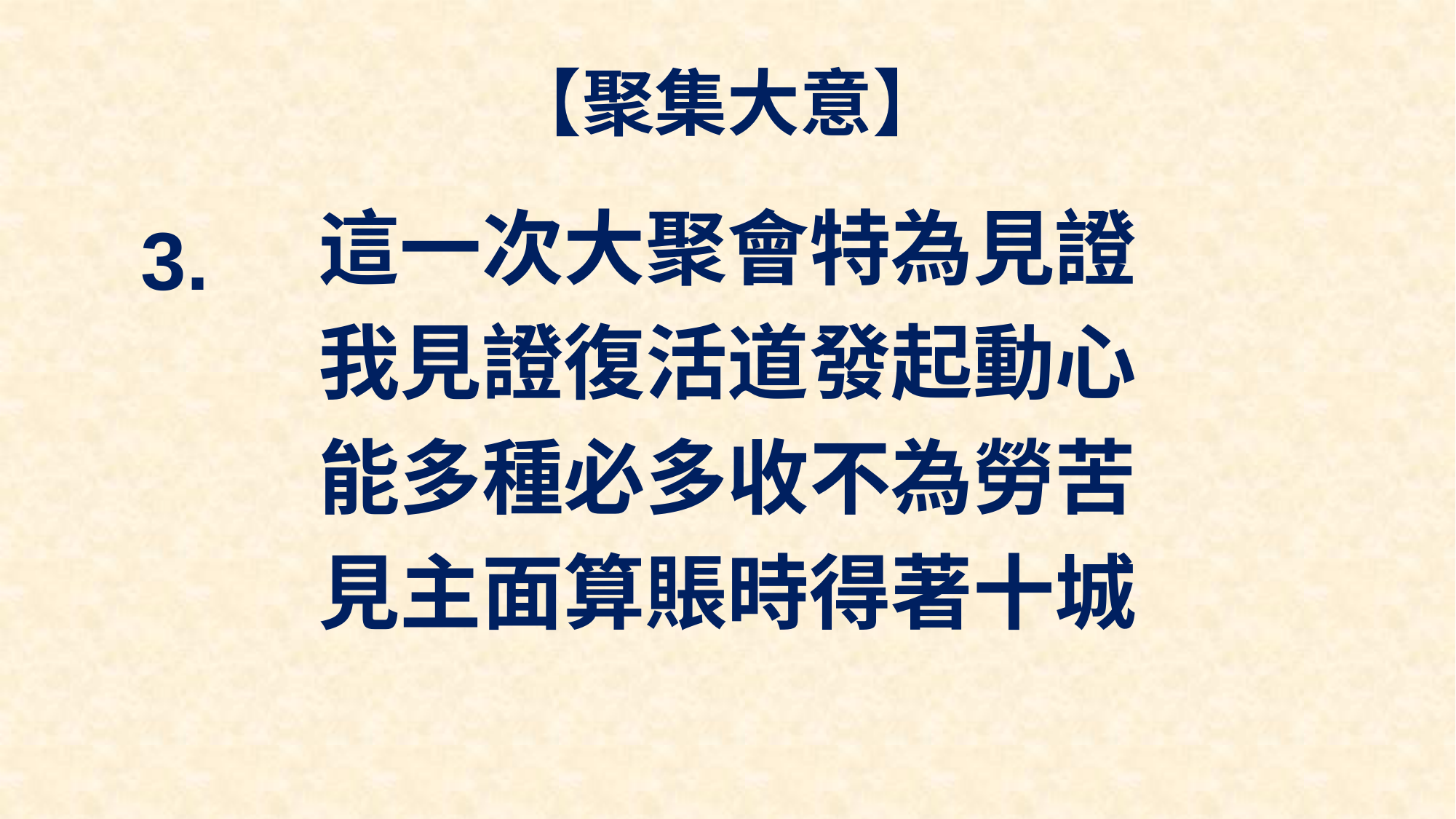

# 【聚集大意】
這一次大聚會特為見證
我見證復活道發起動心
能多種必多收不為勞苦
見主面算賬時得著十城
3.